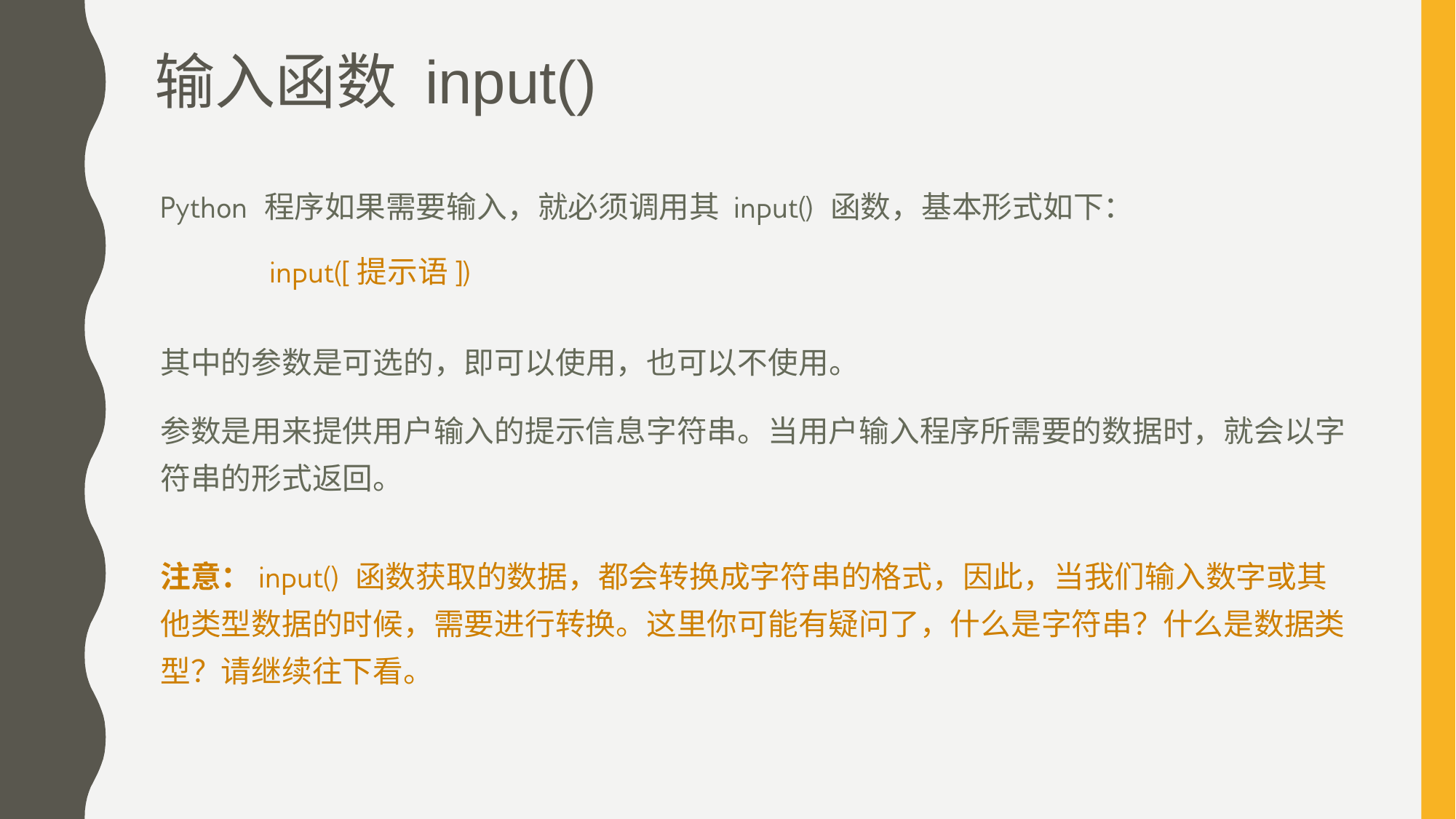

# 输入函数 input()
Python 程序如果需要输入，就必须调用其 input() 函数，基本形式如下：
	input([提示语])

其中的参数是可选的，即可以使用，也可以不使用。
参数是用来提供用户输入的提示信息字符串。当用户输入程序所需要的数据时，就会以字符串的形式返回。

注意：input() 函数获取的数据，都会转换成字符串的格式，因此，当我们输入数字或其他类型数据的时候，需要进行转换。这里你可能有疑问了，什么是字符串？什么是数据类型？请继续往下看。